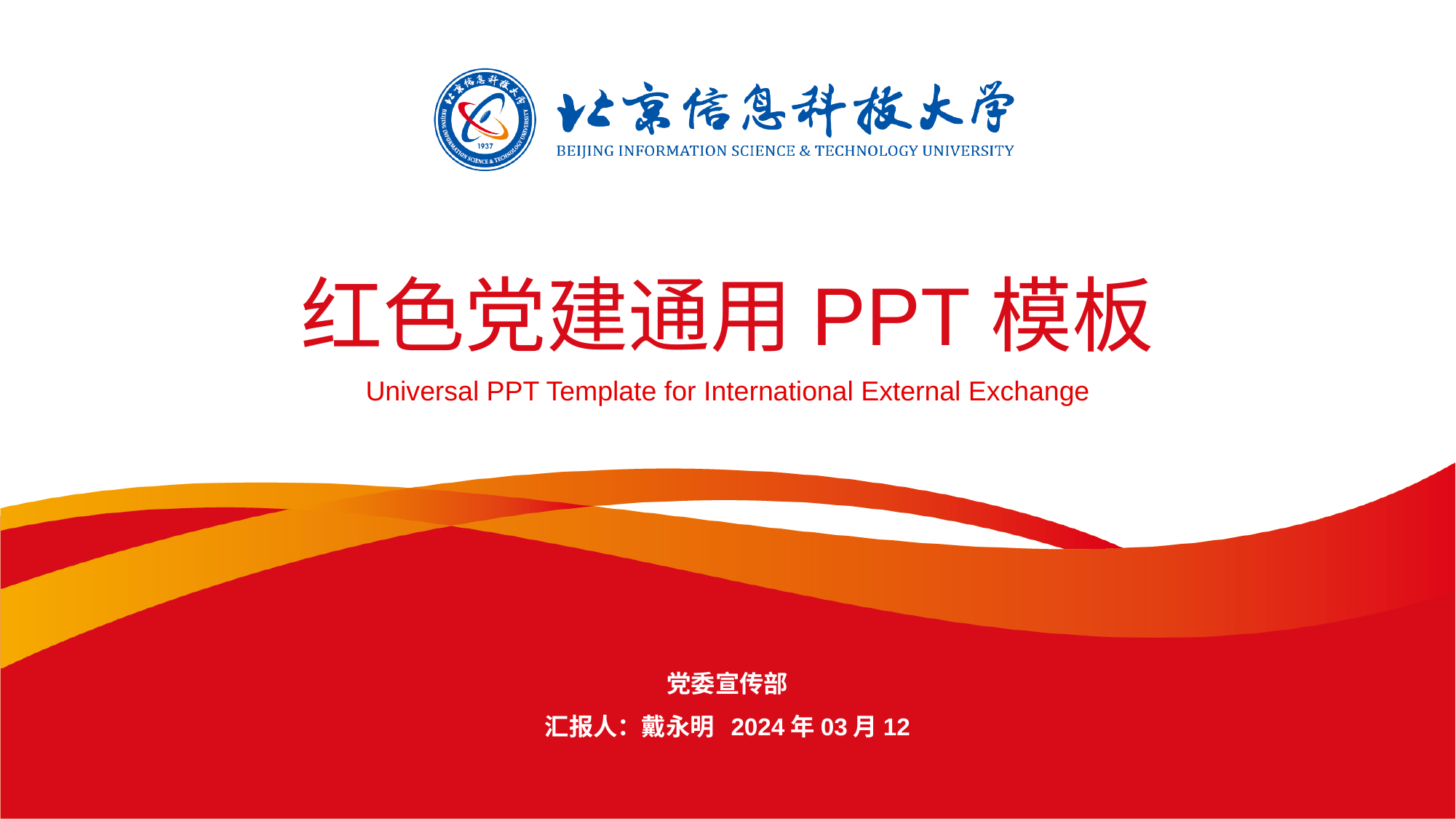

红色党建通用PPT模板
Universal PPT Template for International External Exchange
党委宣传部
汇报人：戴永明  2024年03月12